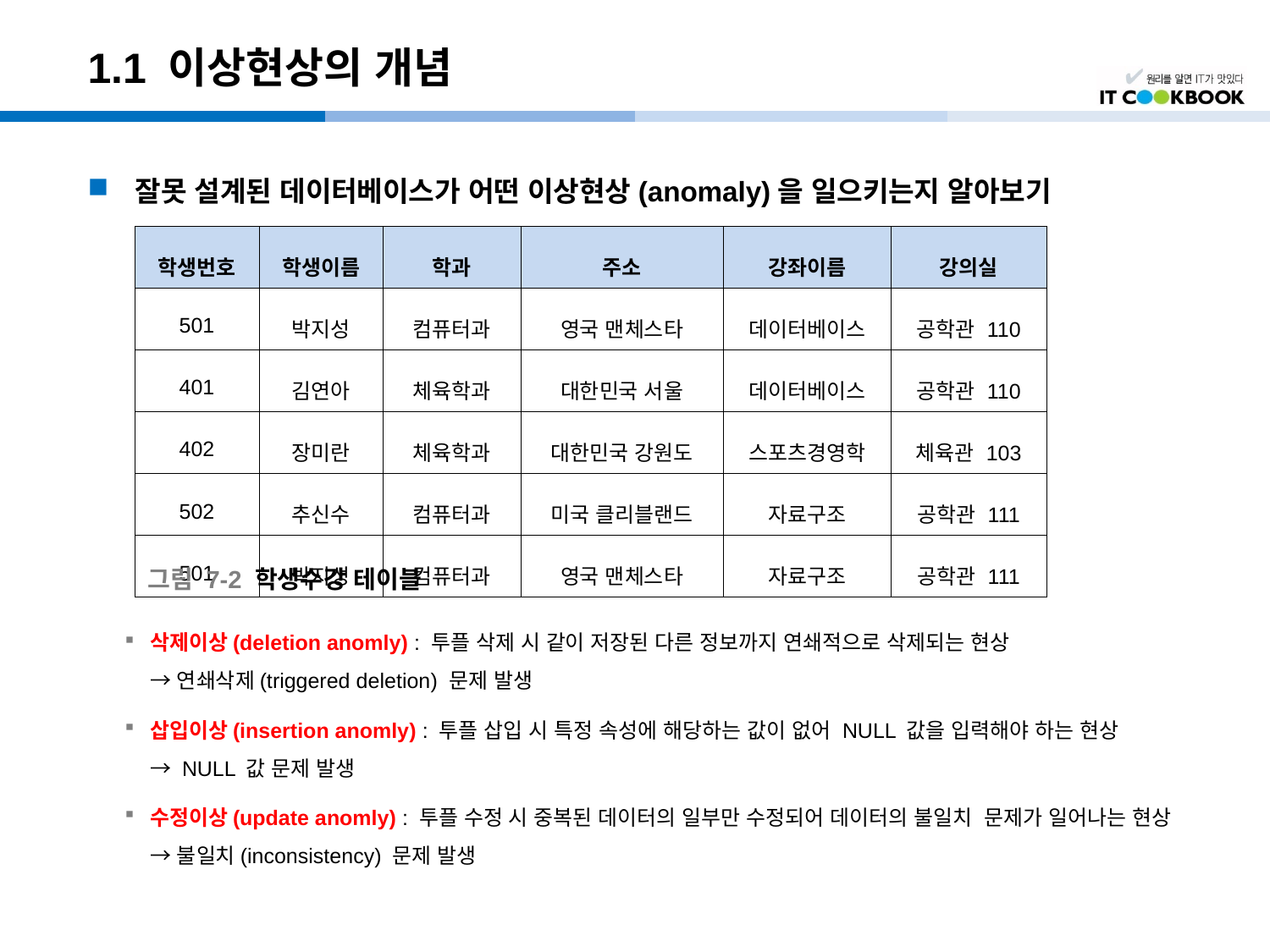

# 1.1 이상현상의 개념
잘못 설계된 데이터베이스가 어떤 이상현상(anomaly)을 일으키는지 알아보기

삭제이상(deletion anomly) : 투플 삭제 시 같이 저장된 다른 정보까지 연쇄적으로 삭제되는 현상
→ 연쇄삭제(triggered deletion) 문제 발생
삽입이상(insertion anomly) : 투플 삽입 시 특정 속성에 해당하는 값이 없어 NULL 값을 입력해야 하는 현상
→ NULL 값 문제 발생
수정이상(update anomly) : 투플 수정 시 중복된 데이터의 일부만 수정되어 데이터의 불일치  문제가 일어나는 현상 → 불일치(inconsistency) 문제 발생

| 학생번호 | 학생이름 | 학과 | 주소 | 강좌이름 | 강의실 |
| --- | --- | --- | --- | --- | --- |
| 501 | 박지성 | 컴퓨터과 | 영국 맨체스타 | 데이터베이스 | 공학관 110 |
| 401 | 김연아 | 체육학과 | 대한민국 서울 | 데이터베이스 | 공학관 110 |
| 402 | 장미란 | 체육학과 | 대한민국 강원도 | 스포츠경영학 | 체육관 103 |
| 502 | 추신수 | 컴퓨터과 | 미국 클리블랜드 | 자료구조 | 공학관 111 |
| 501 | 박지성 | 컴퓨터과 | 영국 맨체스타 | 자료구조 | 공학관 111 |
그림 7-2 학생수강 테이블